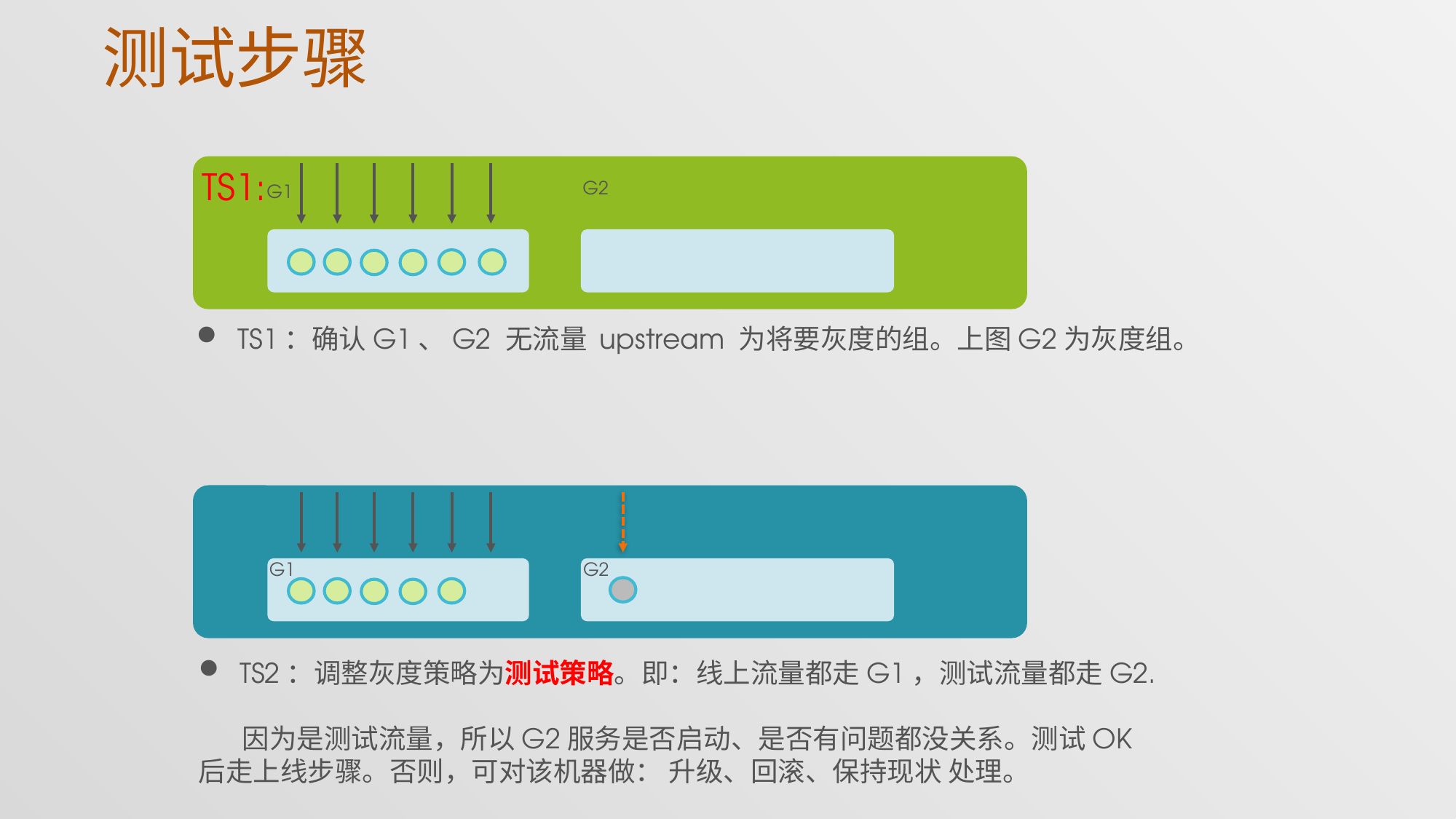

# 测试步骤

TS1:

G2
G1
TS1：确认G1、G2 无流量 upstream 为将要灰度的组。上图G2为灰度组。

G1
G2
TS2：调整灰度策略为测试策略。即：线上流量都走G1，测试流量都走G2.

      因为是测试流量，所以G2服务是否启动、是否有问题都没关系。测试OK后走上线步骤。否则，可对该机器做： 升级、回滚、保持现状 处理。